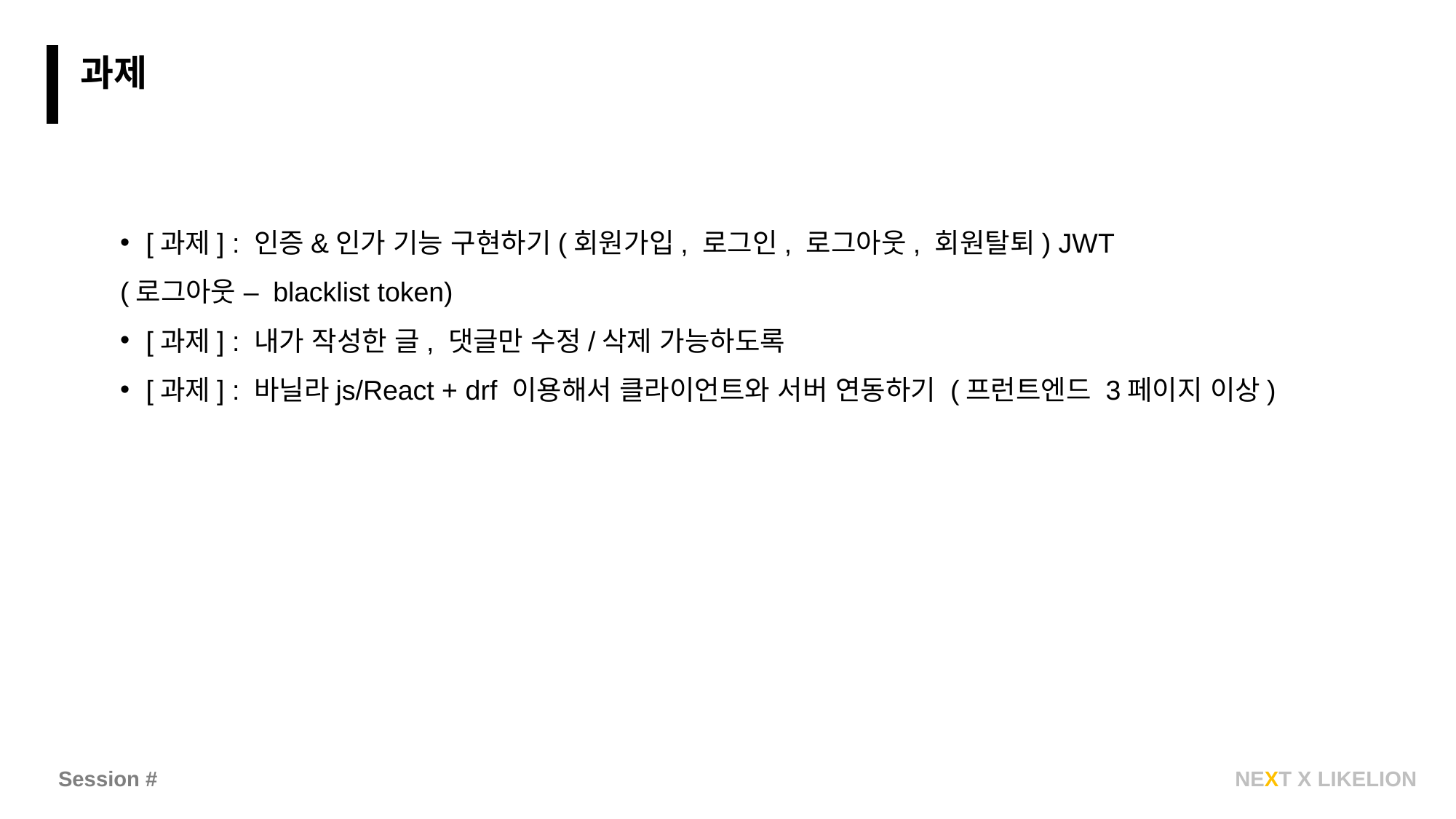

과제
과제

[과제] : 인증&인가 기능 구현하기(회원가입, 로그인, 로그아웃, 회원탈퇴) JWT
(로그아웃 – blacklist token)
[과제] : 내가 작성한 글, 댓글만 수정/삭제 가능하도록
[과제] : 바닐라js/React + drf 이용해서 클라이언트와 서버 연동하기 (프런트엔드 3페이지 이상)
Session #
NEXT X LIKELION